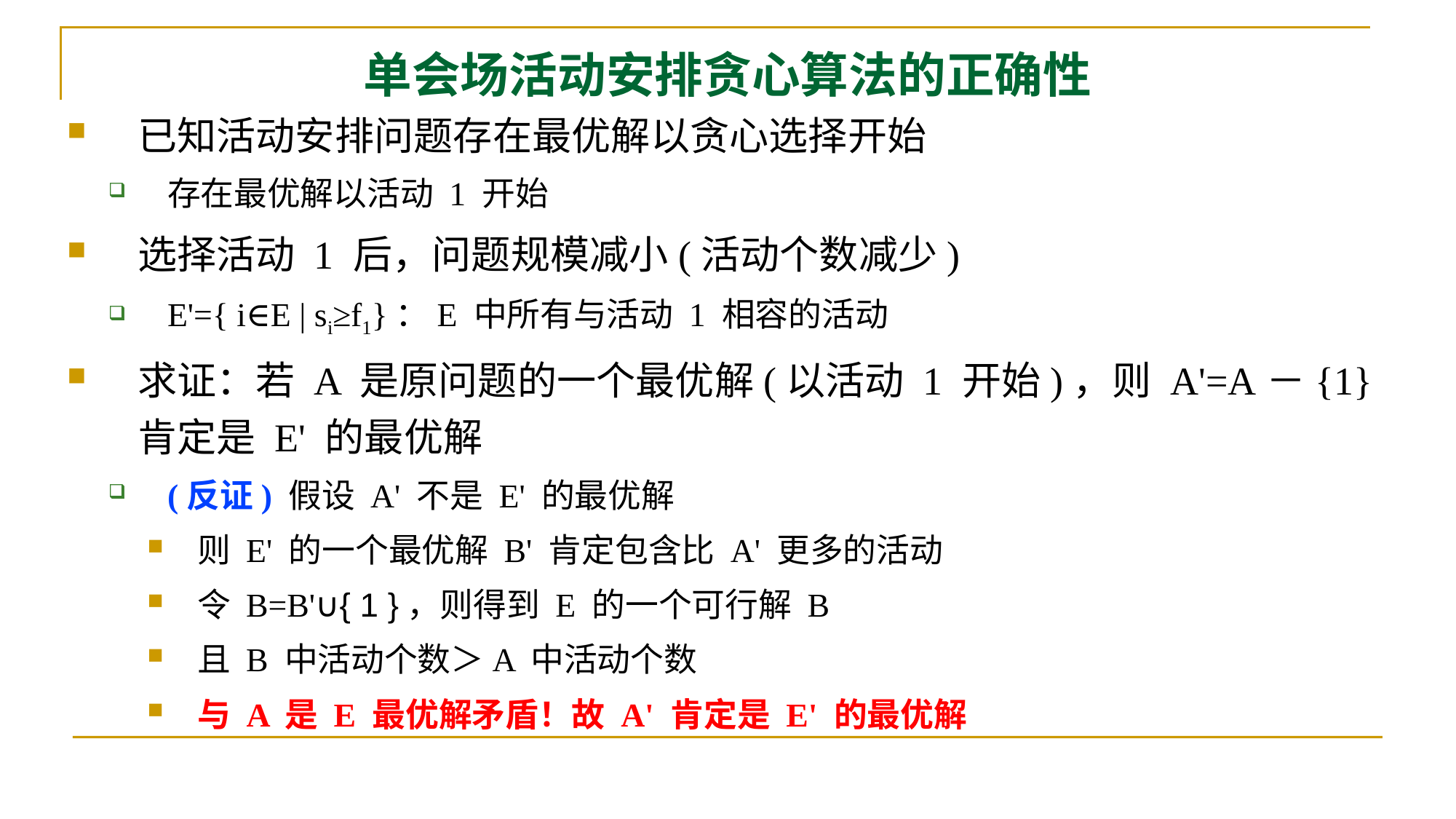

# 单会场活动安排贪心算法的正确性
已知活动安排问题存在最优解以贪心选择开始
存在最优解以活动 1 开始
选择活动 1 后，问题规模减小(活动个数减少)
E'={ i∈E | si≥f1}：E 中所有与活动 1 相容的活动
求证：若 A 是原问题的一个最优解(以活动 1 开始)，则 A'=A－{1} 肯定是 E' 的最优解
(反证) 假设 A' 不是 E' 的最优解
则 E' 的一个最优解 B' 肯定包含比 A' 更多的活动
令 B=B'∪{ 1 }，则得到 E 的一个可行解 B
且 B 中活动个数＞A 中活动个数
与 A 是 E 最优解矛盾！故 A' 肯定是 E' 的最优解